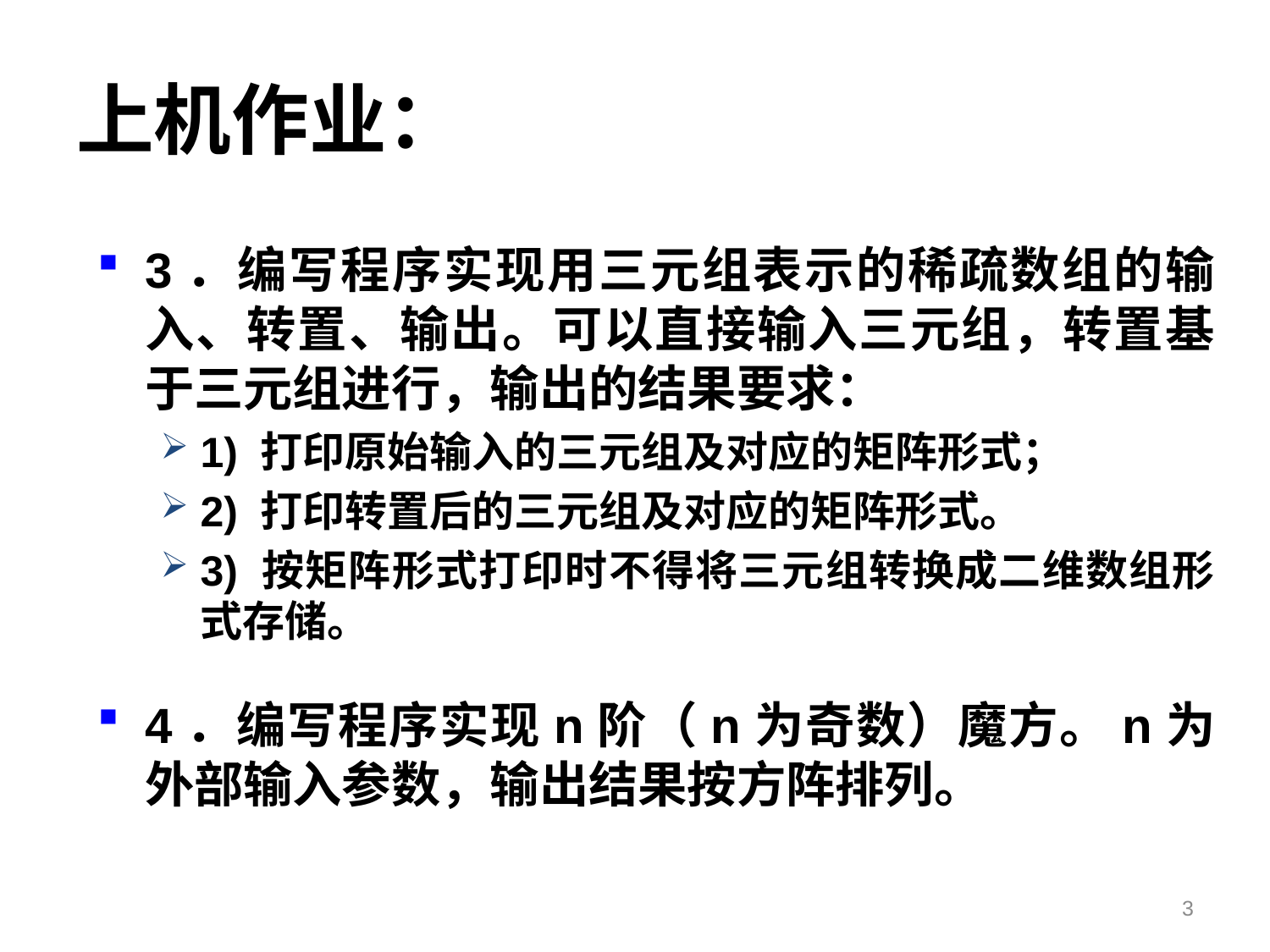

# 上机作业：
3．编写程序实现用三元组表示的稀疏数组的输入、转置、输出。可以直接输入三元组，转置基于三元组进行，输出的结果要求：
1) 打印原始输入的三元组及对应的矩阵形式；
2) 打印转置后的三元组及对应的矩阵形式。
3) 按矩阵形式打印时不得将三元组转换成二维数组形式存储。
4．编写程序实现n阶（n为奇数）魔方。n为外部输入参数，输出结果按方阵排列。
3